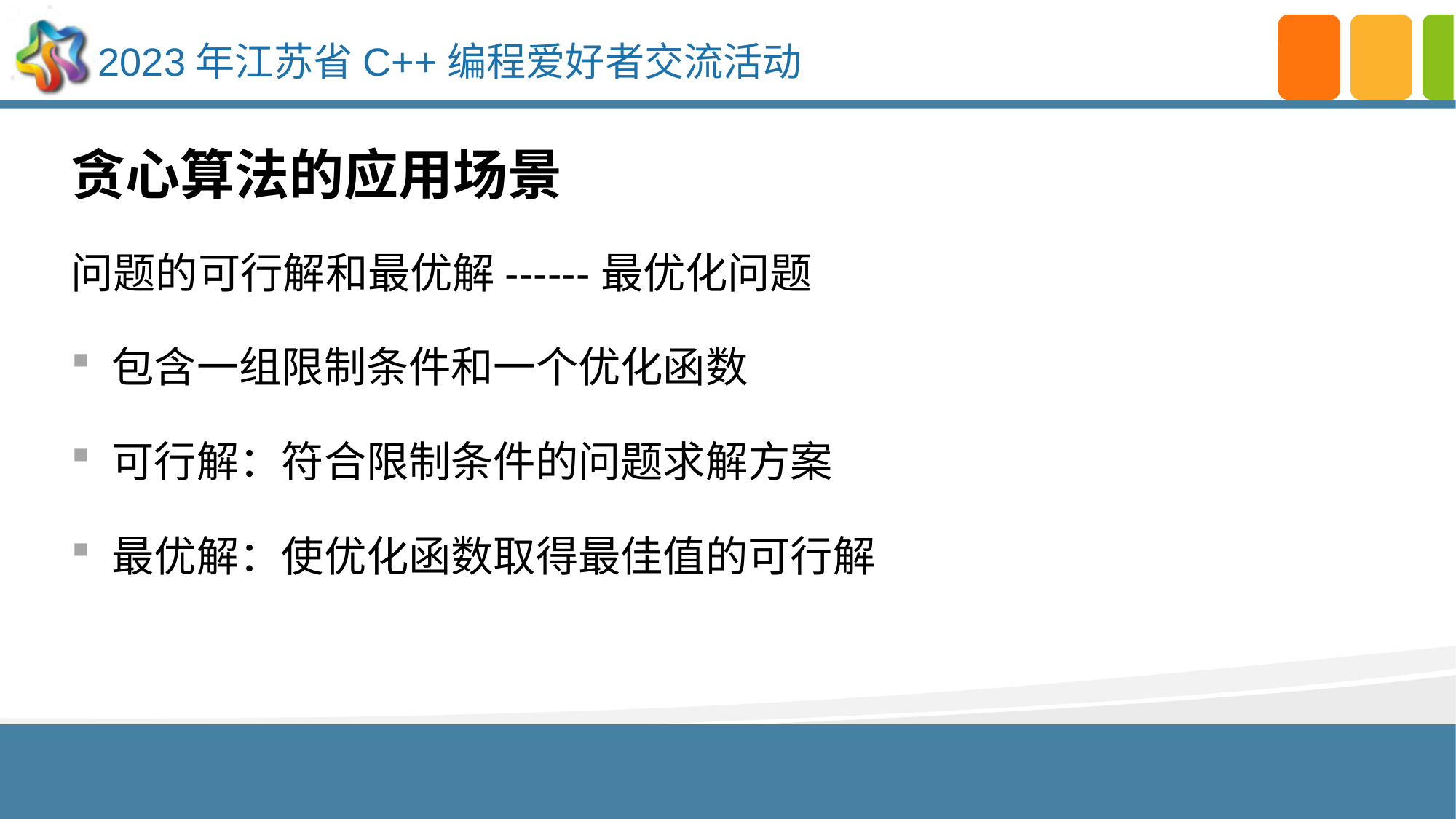

贪心算法的应用场景
问题的可行解和最优解------最优化问题
包含一组限制条件和一个优化函数
可行解：符合限制条件的问题求解方案
最优解：使优化函数取得最佳值的可行解